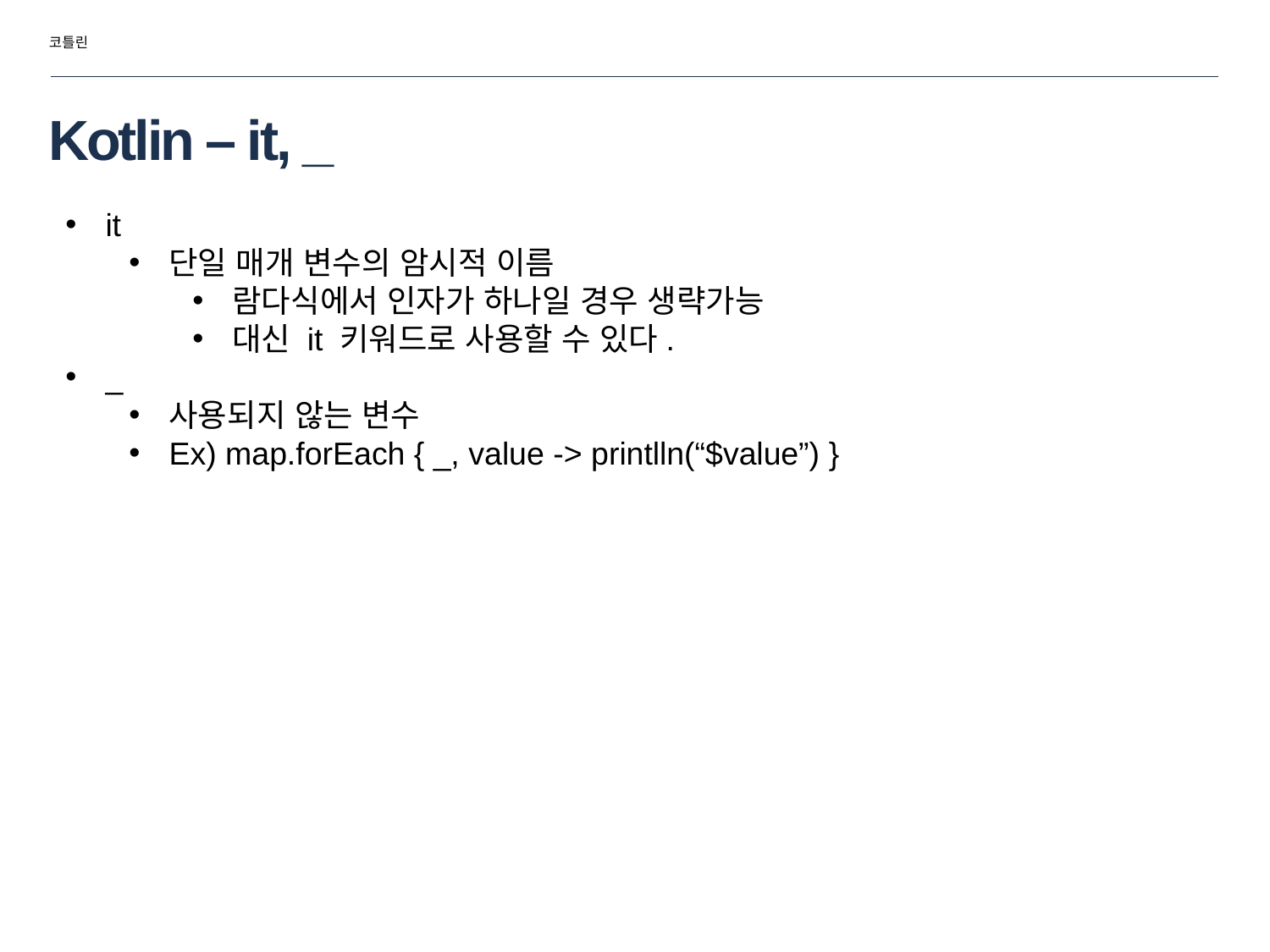

코틀린
# Kotlin – it, _

it
단일 매개 변수의 암시적 이름
람다식에서 인자가 하나일 경우 생략가능
대신 it 키워드로 사용할 수 있다.
_
사용되지 않는 변수
Ex) map.forEach { _, value -> printlln(“$value”) }